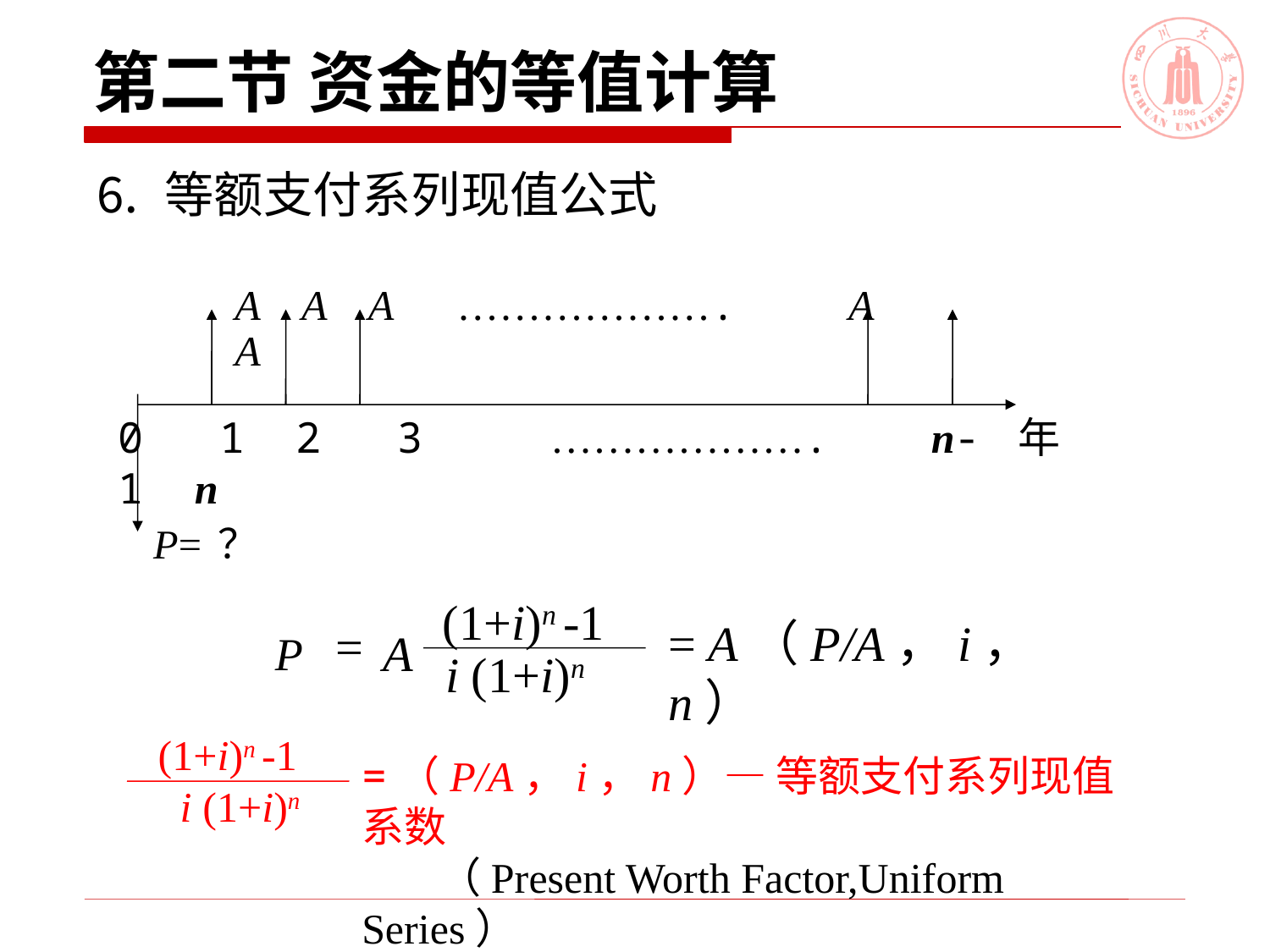

# 第二节 资金的等值计算
⒍ 等额支付系列现值公式
A    A    A      ……………….     A     A

0   1  2   3     ……………….    n-1  n

年
P=？
(1+i)n -1
i (1+i)n

A
= A（P/A，i，n）
=
 P
(1+i)n -1
i (1+i)n

=（P/A，i，n）— 等额支付系列现值系数
       （Present Worth Factor,Uniform Series）